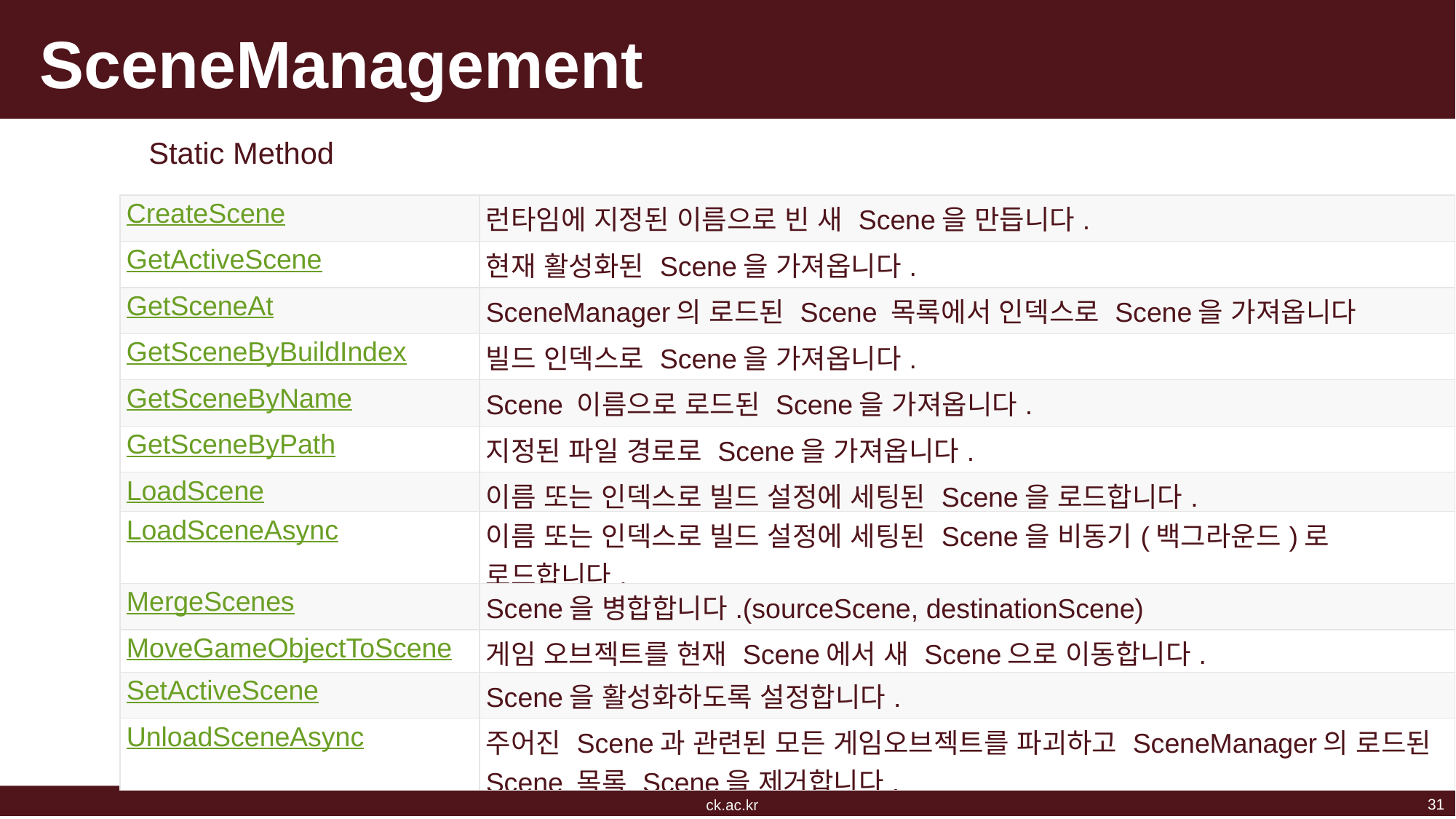

# SceneManagement
Static Method

| CreateScene | 런타임에 지정된 이름으로 빈 새 Scene을 만듭니다. |
| --- | --- |
| GetActiveScene | 현재 활성화된 Scene을 가져옵니다. |
| GetSceneAt | SceneManager의 로드된 Scene 목록에서 인덱스로 Scene을 가져옵니다 |
| GetSceneByBuildIndex | 빌드 인덱스로 Scene을 가져옵니다. |
| GetSceneByName | Scene 이름으로 로드된 Scene을 가져옵니다. |
| GetSceneByPath | 지정된 파일 경로로 Scene을 가져옵니다. |
| LoadScene | 이름 또는 인덱스로 빌드 설정에 세팅된 Scene을 로드합니다. |
| LoadSceneAsync | 이름 또는 인덱스로 빌드 설정에 세팅된 Scene을 비동기(백그라운드)로 로드합니다. |
| MergeScenes | Scene을 병합합니다.(sourceScene, destinationScene) |
| MoveGameObjectToScene | 게임 오브젝트를 현재 Scene에서 새 Scene으로 이동합니다. |
| SetActiveScene | Scene을 활성화하도록 설정합니다. |
| UnloadSceneAsync | 주어진 Scene과 관련된 모든 게임오브젝트를 파괴하고 SceneManager의 로드된 Scene 목록 Scene을 제거합니다. |

31
ck.ac.kr